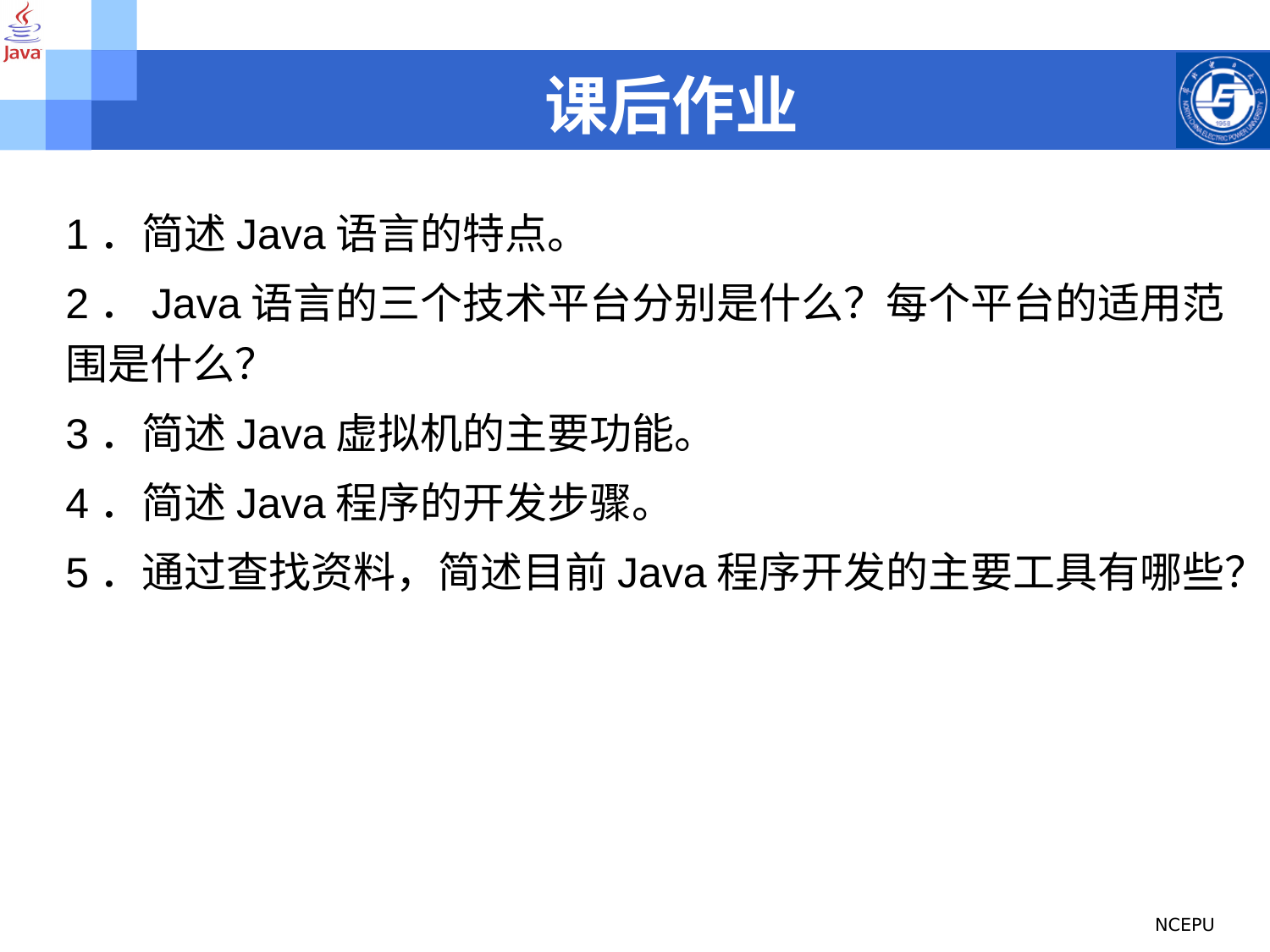

# 课后作业
1．简述Java语言的特点。
2．Java语言的三个技术平台分别是什么？每个平台的适用范围是什么？
3．简述Java虚拟机的主要功能。
4．简述Java程序的开发步骤。
5．通过查找资料，简述目前Java程序开发的主要工具有哪些？
NCEPU